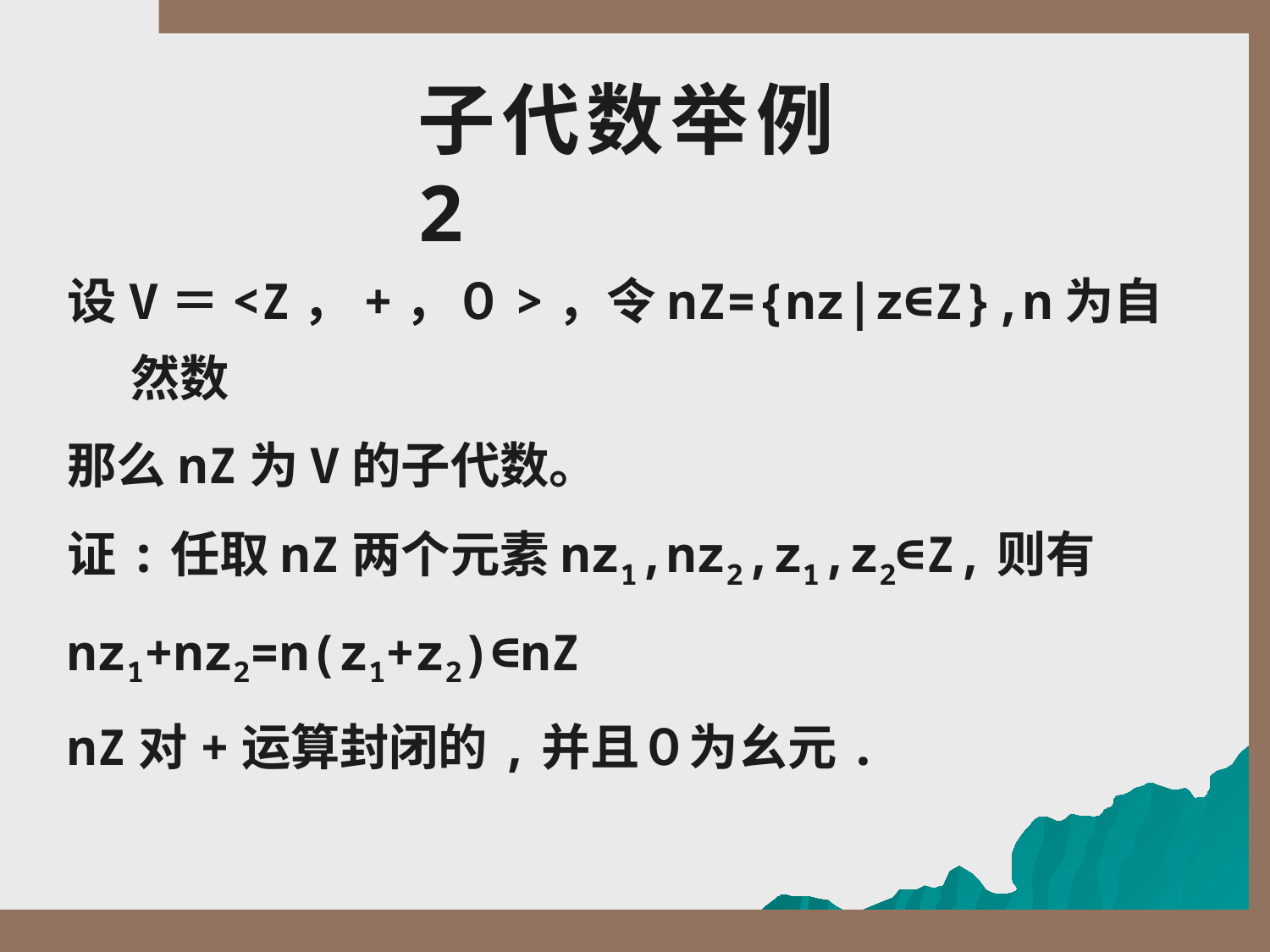

# 子代数举例2
设V＝<Z，+，０>，令nZ={nz|z∈Z},n为自然数
那么nZ为V的子代数。
证:任取nZ两个元素nz1,nz2,z1,z2∈Z,则有
nz1+nz2=n(z1+z2)∈nZ
nZ对+运算封闭的,并且０为幺元.

37